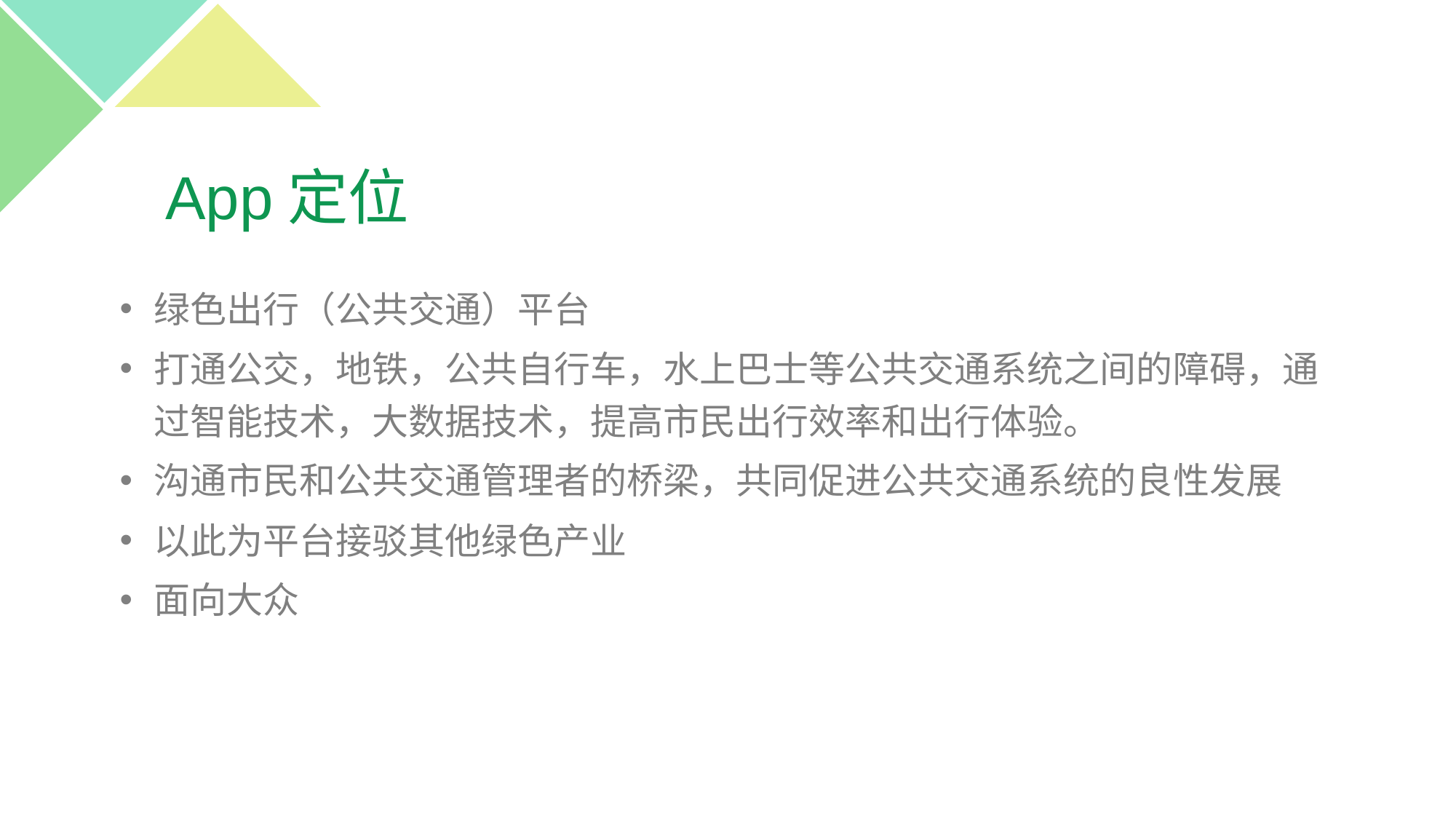

# App定位
绿色出行（公共交通）平台
打通公交，地铁，公共自行车，水上巴士等公共交通系统之间的障碍，通过智能技术，大数据技术，提高市民出行效率和出行体验。
沟通市民和公共交通管理者的桥梁，共同促进公共交通系统的良性发展
以此为平台接驳其他绿色产业
面向大众